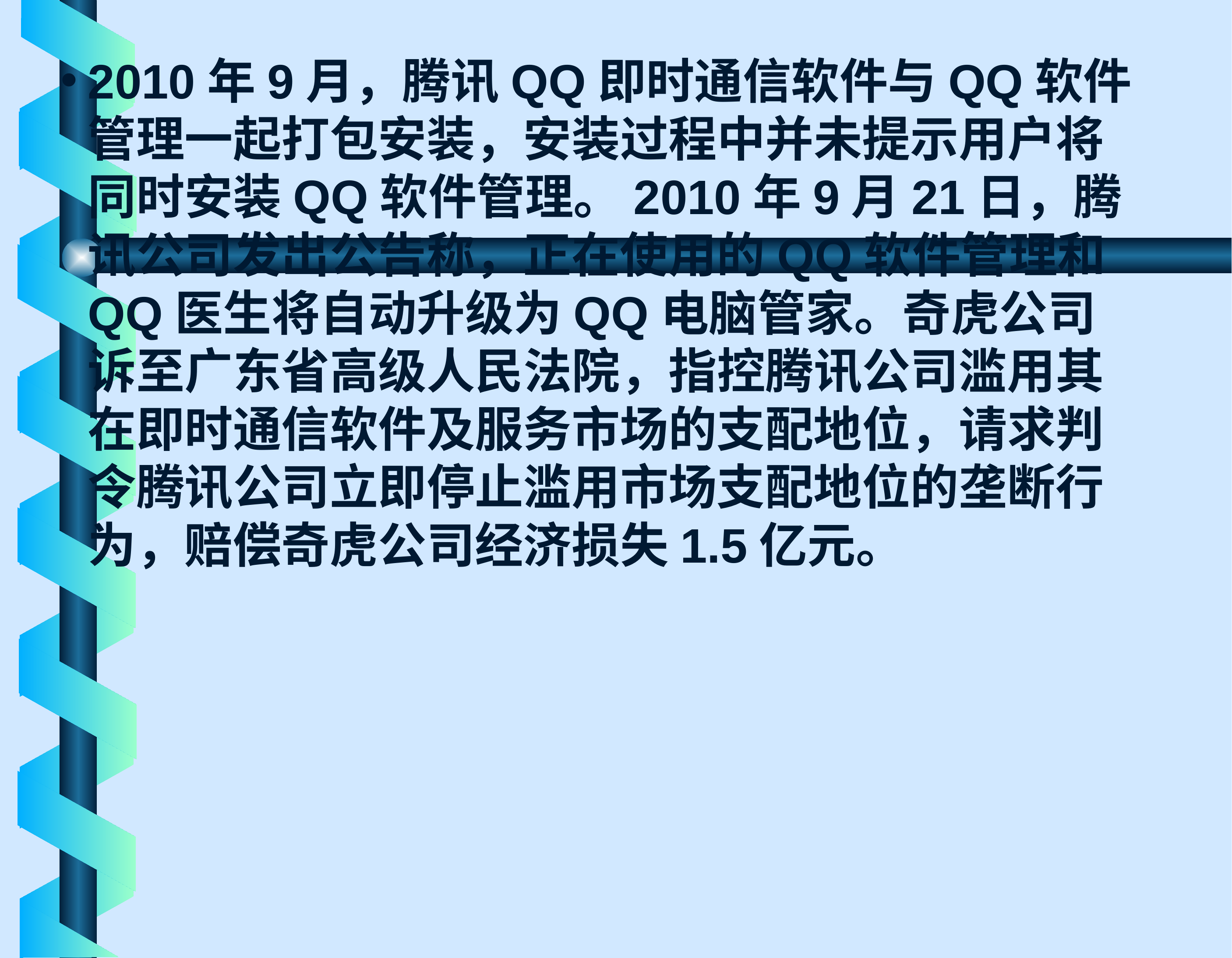

2010年9月，腾讯QQ即时通信软件与QQ软件管理一起打包安装，安装过程中并未提示用户将同时安装QQ软件管理。2010年9月21日，腾讯公司发出公告称，正在使用的QQ软件管理和QQ医生将自动升级为QQ电脑管家。奇虎公司诉至广东省高级人民法院，指控腾讯公司滥用其在即时通信软件及服务市场的支配地位，请求判令腾讯公司立即停止滥用市场支配地位的垄断行为，赔偿奇虎公司经济损失1.5亿元。
#